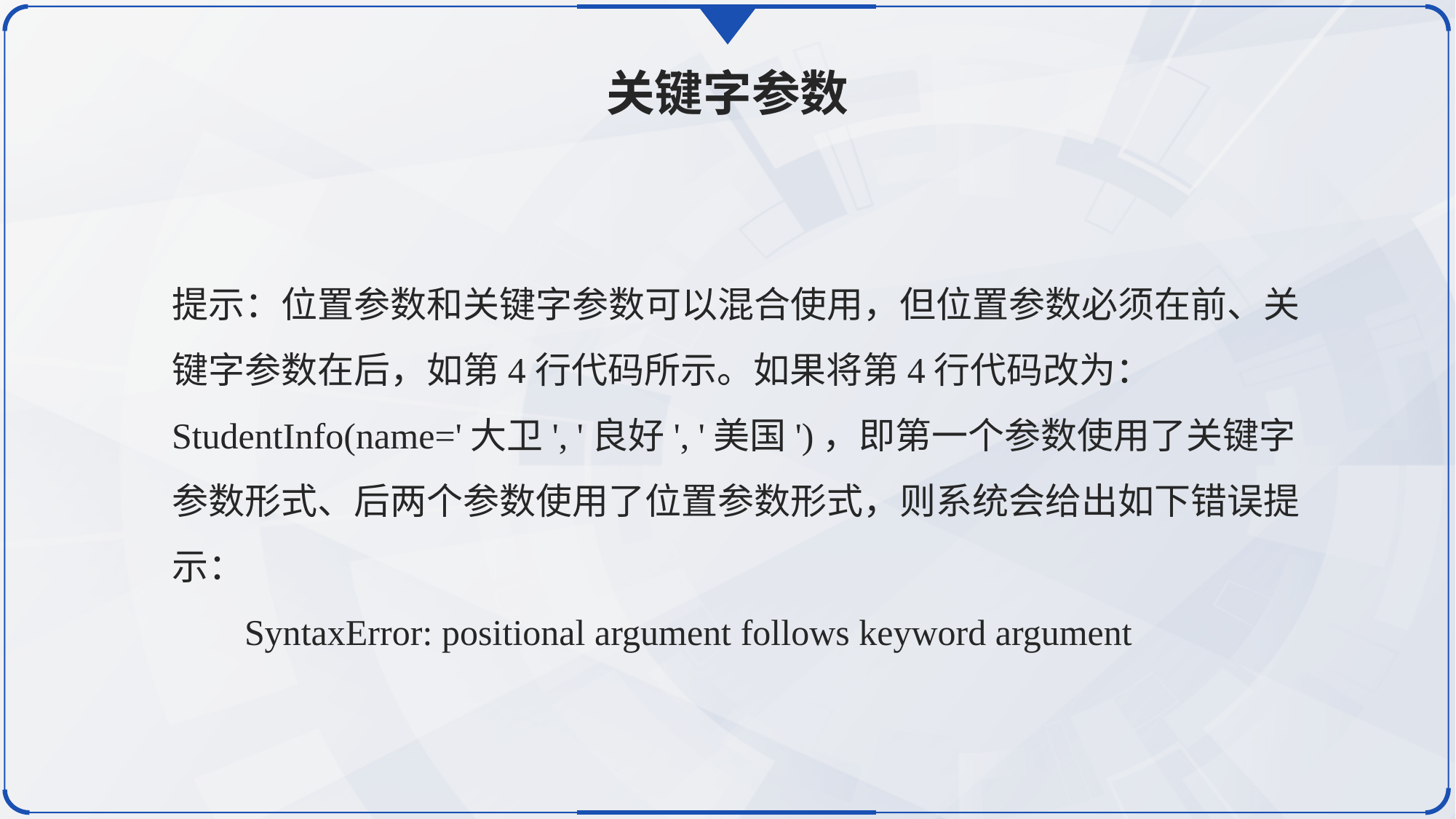

关键字参数
提示：位置参数和关键字参数可以混合使用，但位置参数必须在前、关键字参数在后，如第4行代码所示。如果将第4行代码改为：StudentInfo(name='大卫', '良好', '美国')，即第一个参数使用了关键字参数形式、后两个参数使用了位置参数形式，则系统会给出如下错误提示：
        SyntaxError: positional argument follows keyword argument